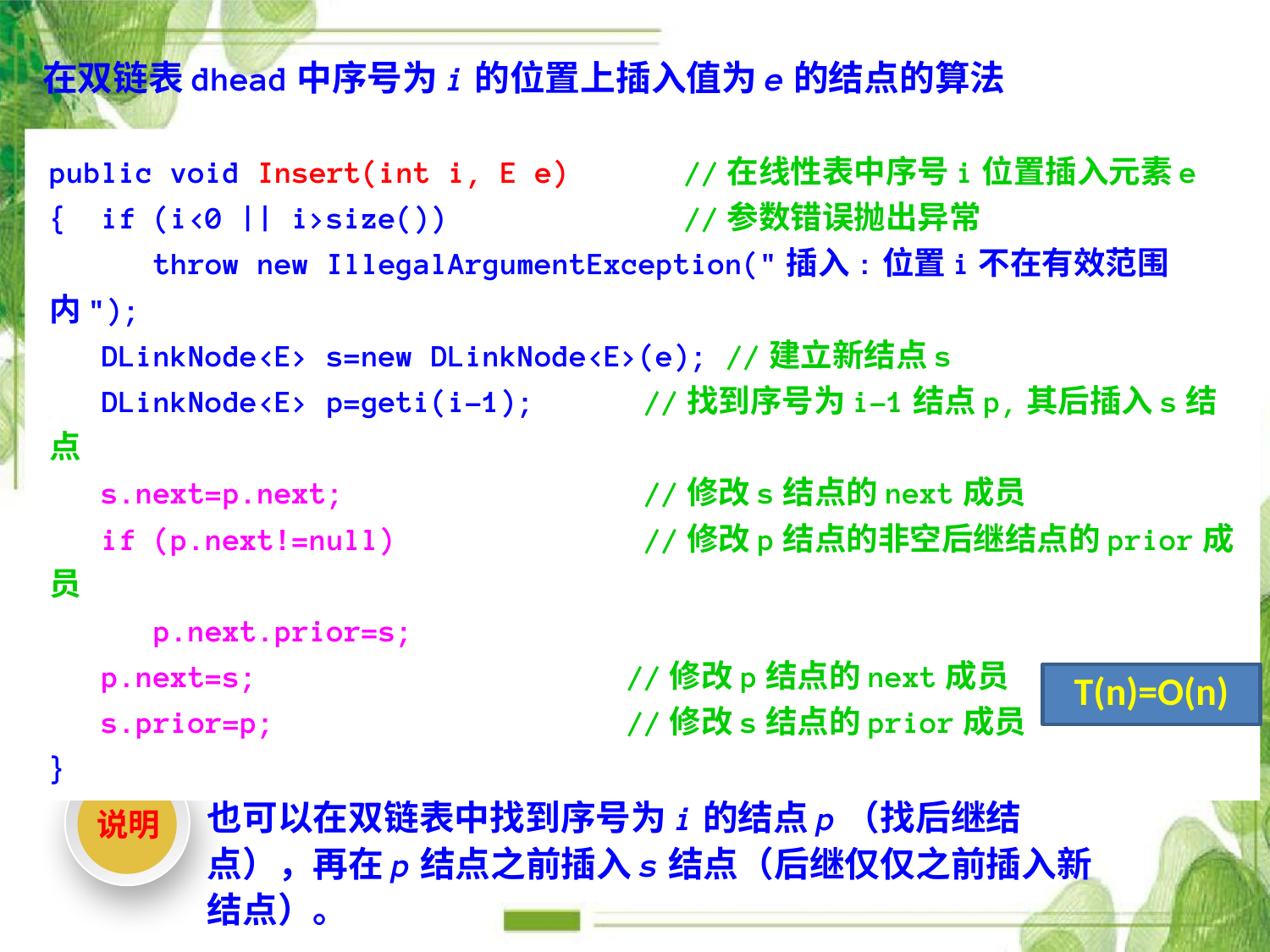

在双链表dhead中序号为i的位置上插入值为e的结点的算法
public void Insert(int i, E e)	//在线性表中序号i位置插入元素e
{  if (i<0 || i>size())		//参数错误抛出异常
      throw new IllegalArgumentException("插入:位置i不在有效范围内");
   DLinkNode<E> s=new DLinkNode<E>(e); //建立新结点s
   DLinkNode<E> p=geti(i-1);	     //找到序号为i-1结点p,其后插入s结点
   s.next=p.next;		     //修改s结点的next成员
   if (p.next!=null)		     //修改p结点的非空后继结点的prior成员
      p.next.prior=s;
   p.next=s;			    //修改p结点的next成员
   s.prior=p;			    //修改s结点的prior成员
}
T(n)=O(n)

说明
也可以在双链表中找到序号为i的结点p（找后继结点），再在p结点之前插入s结点（后继仅仅之前插入新结点）。